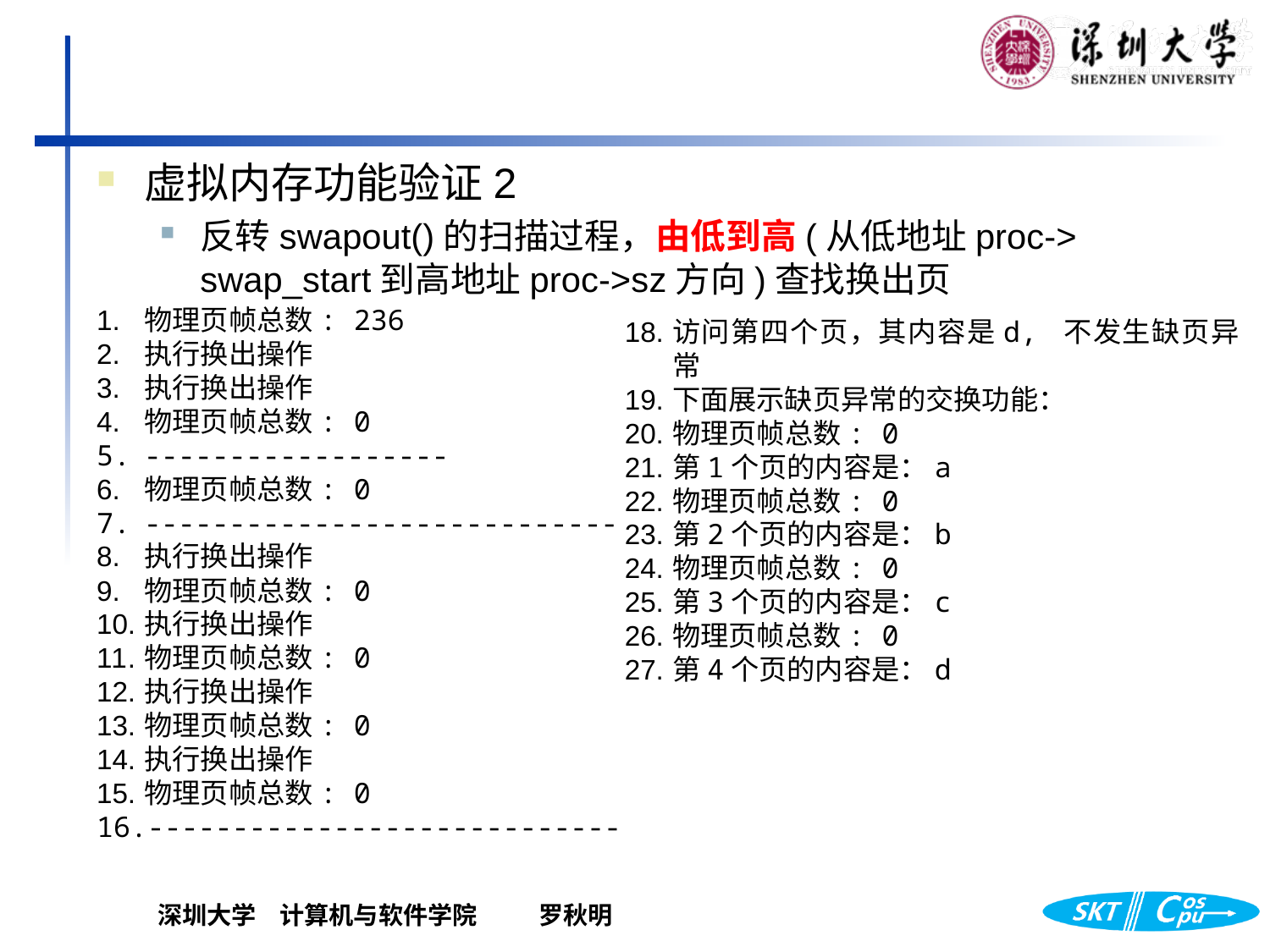

虚拟内存功能验证2
反转swapout()的扫描过程，由低到高(从低地址proc-> swap_start到高地址proc->sz方向)查找换出页

物理页帧总数: 236
执行换出操作
执行换出操作
物理页帧总数: 0
------------------
物理页帧总数: 0
----------------------------
执行换出操作
物理页帧总数: 0
执行换出操作
物理页帧总数: 0
执行换出操作
物理页帧总数: 0
执行换出操作
物理页帧总数: 0
----------------------------

访问第四个页，其内容是d, 不发生缺页异常
下面展示缺页异常的交换功能：
物理页帧总数: 0
第1个页的内容是：a
物理页帧总数: 0
第2个页的内容是：b
物理页帧总数: 0
第3个页的内容是：c
物理页帧总数: 0
第4个页的内容是：d